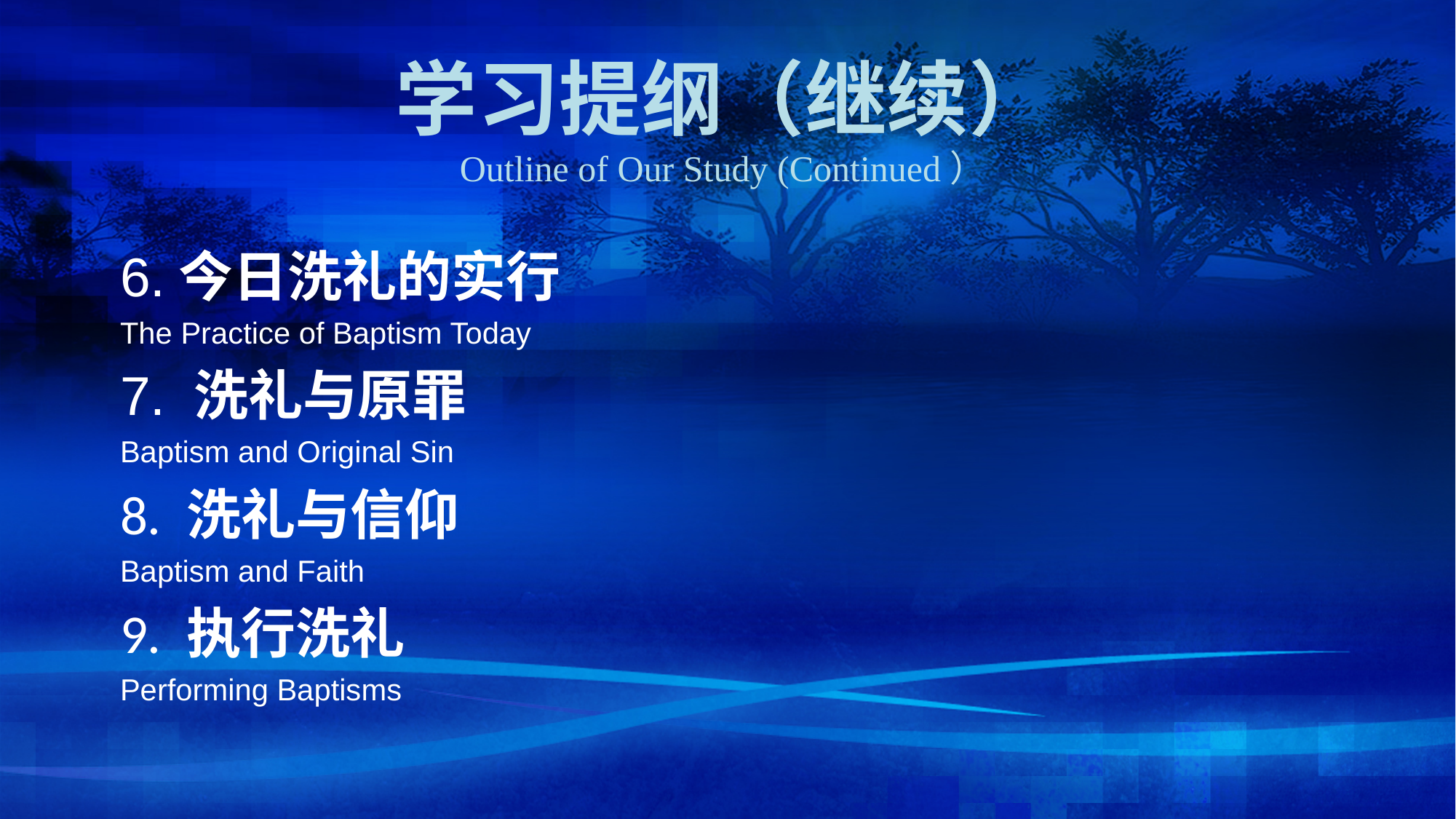

# 学习提纲（继续） Outline of Our Study (Continued）
6.今日洗礼的实行
The Practice of Baptism Today
7. 洗礼与原罪
Baptism and Original Sin
8. 洗礼与信仰
Baptism and Faith
9. 执行洗礼
Performing Baptisms